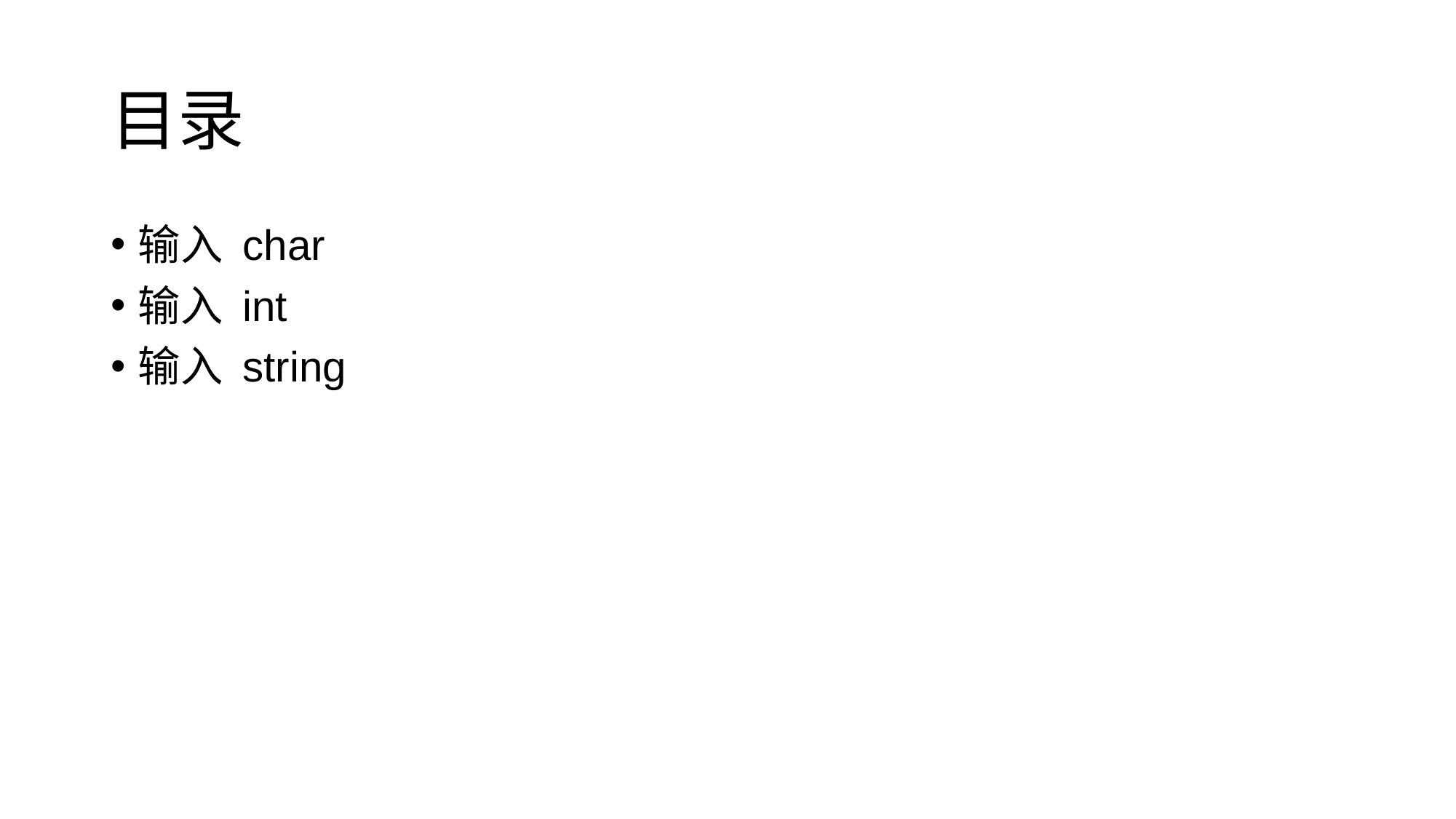

# 目录
输入 char
输入 int
输入 string